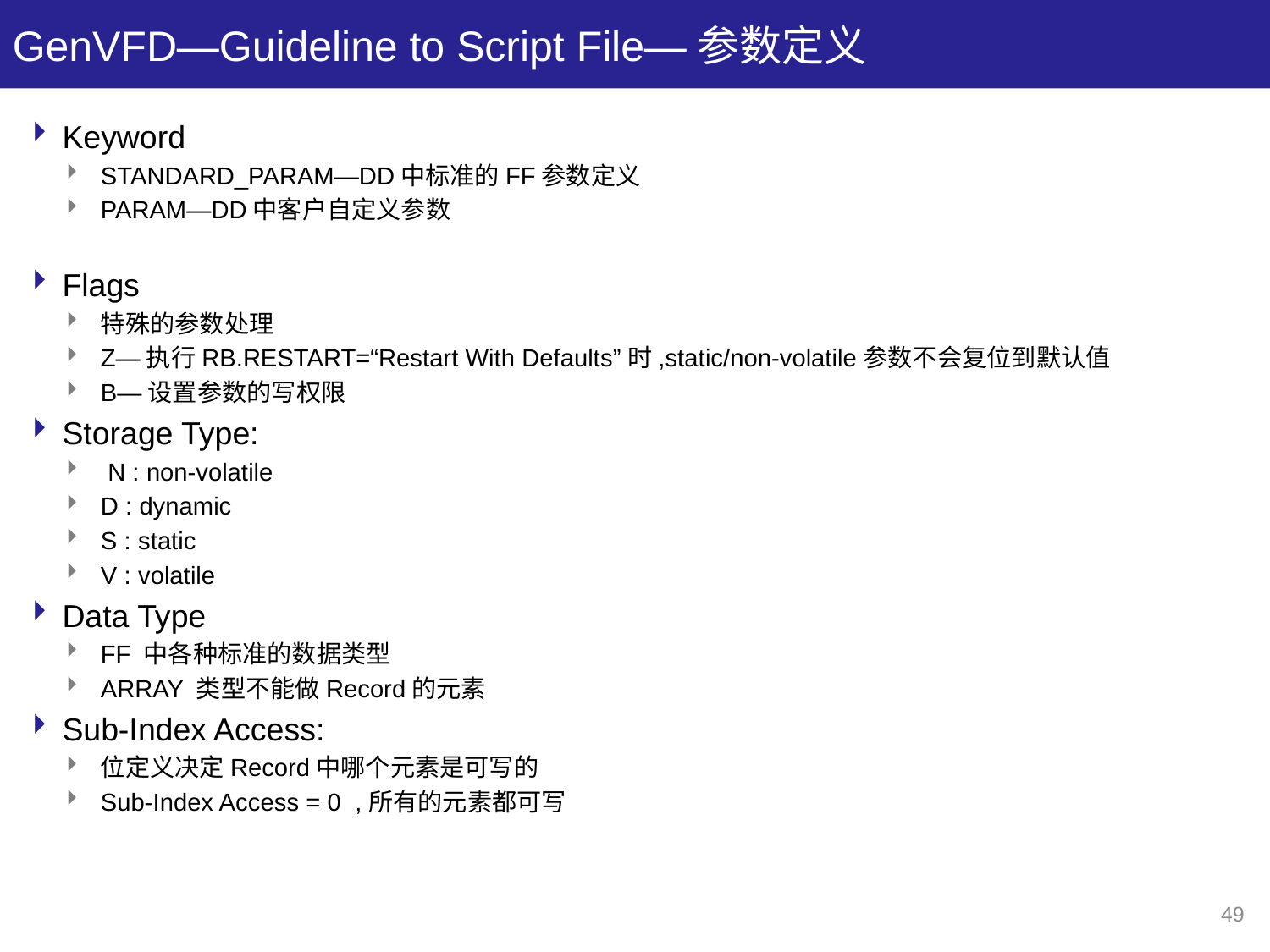

# GenVFD—Guideline to Script File—参数定义
Keyword
STANDARD_PARAM—DD中标准的FF参数定义
PARAM—DD中客户自定义参数

Flags
特殊的参数处理
Z—执行RB.RESTART=“Restart With Defaults”时,static/non-volatile参数不会复位到默认值
B—设置参数的写权限
Storage Type:
 N : non-volatile
D : dynamic
S : static
V : volatile
Data Type
FF 中各种标准的数据类型
ARRAY 类型不能做Record的元素
Sub-Index Access:
位定义决定Record中哪个元素是可写的
Sub-Index Access = 0  ,所有的元素都可写

49